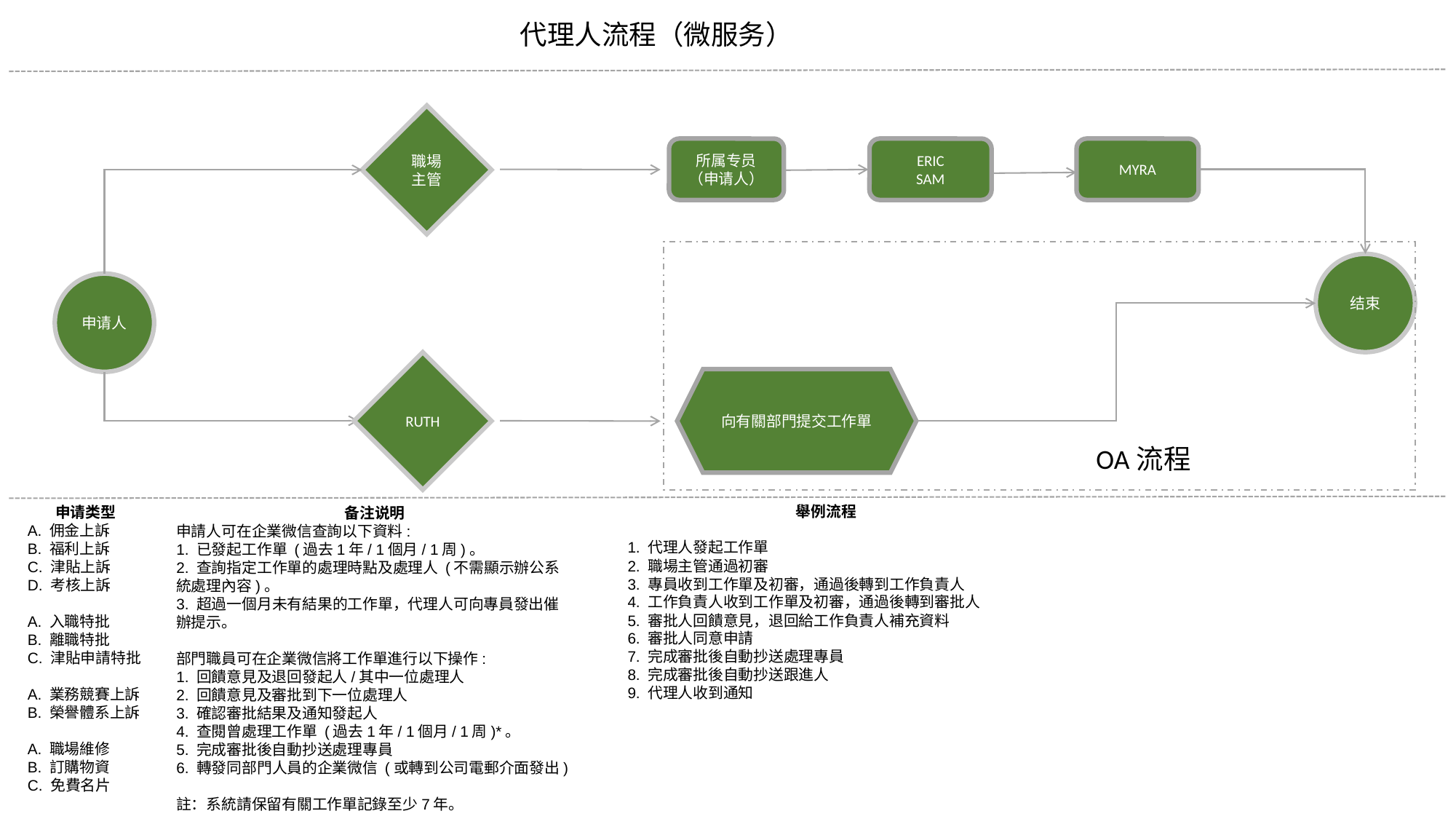

代理人流程（微服务）
職場主管
所属专员
（申请人）
ERIC
SAM
MYRA

结束
申请人
RUTH
向有關部門提交工作單
OA流程
舉例流程

1. 代理人發起工作單
2. 職場主管通過初審
3. 專員收到工作單及初審，通過後轉到工作負責人
4. 工作負責人收到工作單及初審，通過後轉到審批人
5. 審批人回饋意見，退回給工作負責人補充資料
6. 審批人同意申請
7. 完成審批後自動抄送處理專員
8. 完成審批後自動抄送跟進人
9. 代理人收到通知
申请类型
A. 佣金上訴
B. 福利上訴
C. 津貼上訴
D. 考核上訴

A. 入職特批
B. 離職特批
C. 津貼申請特批

A. 業務競賽上訴
B. 榮譽體系上訴

A. 職場維修
B. 訂購物資
C. 免費名片

备注说明
申請人可在企業微信查詢以下資料:
1. 已發起工作單 (過去1年/ 1個月/ 1周)。
2. 查詢指定工作單的處理時點及處理人 (不需顯示辦公系統處理內容)。
3. 超過一個月未有結果的工作單，代理人可向專員發出催辦提示。

部門職員可在企業微信將工作單進行以下操作:
1. 回饋意見及退回發起人/其中一位處理人
2. 回饋意見及審批到下一位處理人
3. 確認審批結果及通知發起人
4. 查閱曾處理工作單 (過去1年/ 1個月/ 1周)*。
5. 完成審批後自動抄送處理專員
6. 轉發同部門人員的企業微信 (或轉到公司電郵介面發出)

註：系統請保留有關工作單記錄至少7年。